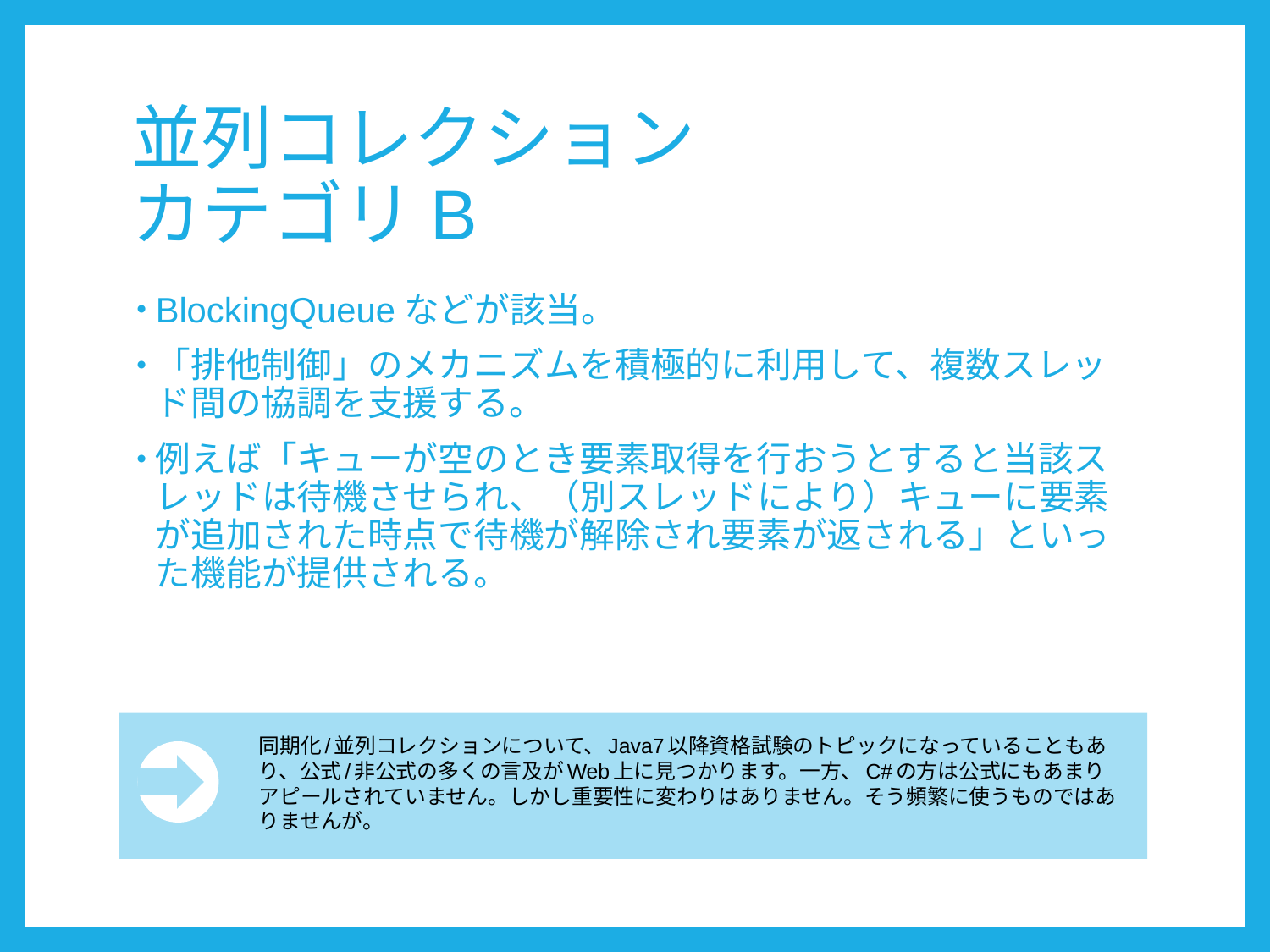

# 並列コレクション カテゴリB
BlockingQueueなどが該当。
「排他制御」のメカニズムを積極的に利用して、複数スレッド間の協調を支援する。
例えば「キューが空のとき要素取得を行おうとすると当該スレッドは待機させられ、（別スレッドにより）キューに要素が追加された時点で待機が解除され要素が返される」といった機能が提供される。

同期化/並列コレクションについて、Java7以降資格試験のトピックになっていることもあり、公式/非公式の多くの言及がWeb上に見つかります。一方、C#の方は公式にもあまりアピールされていません。しかし重要性に変わりはありません。そう頻繁に使うものではありませんが。